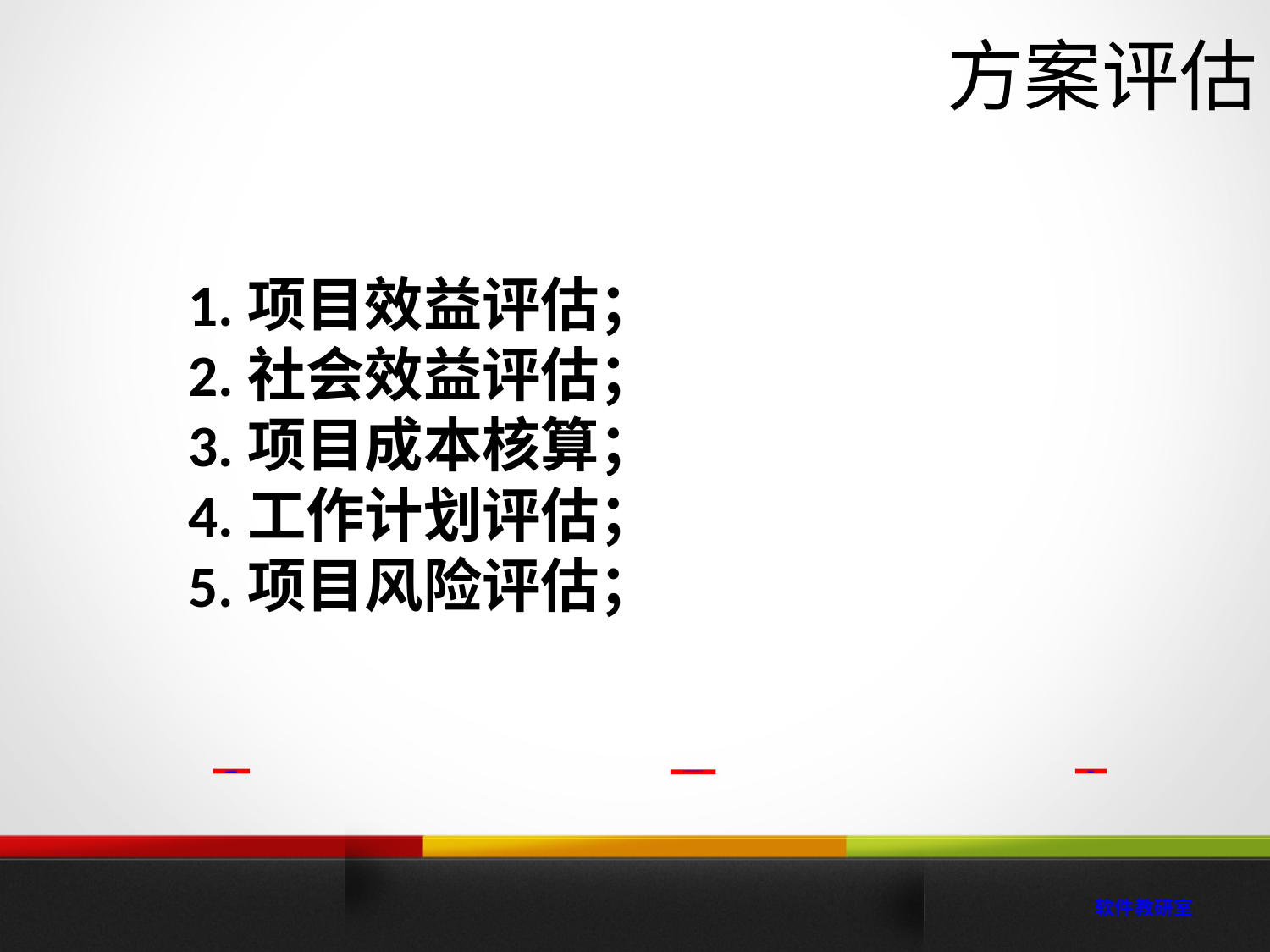

# 方案评估
1.项目效益评估；
2.社会效益评估；
3.项目成本核算；
4.工作计划评估；
5.项目风险评估；
可行性研究报告
招标文件
可行性研究报告研究型示例
                                     软件教研室